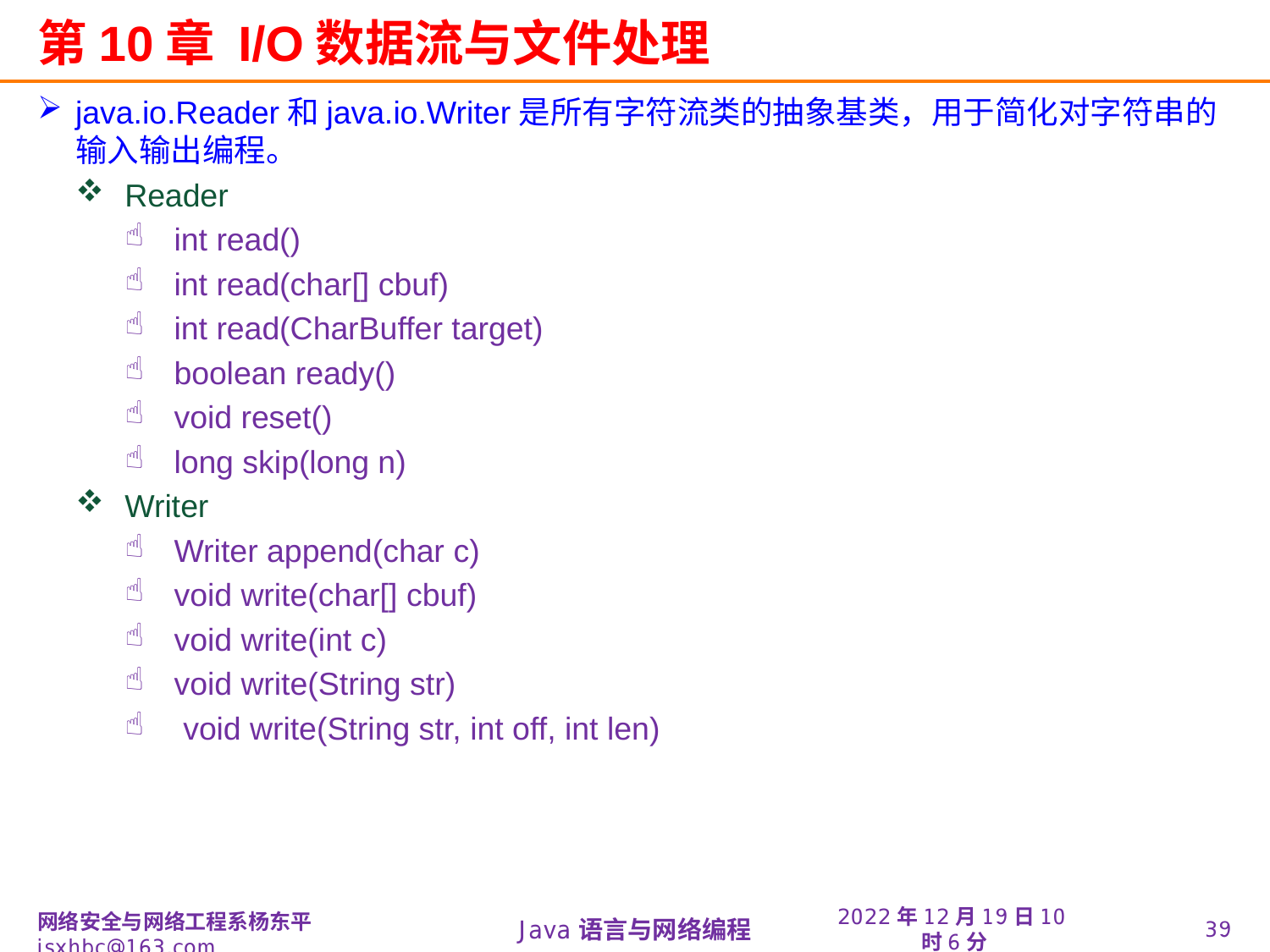

# 第10章 I/O数据流与文件处理
java.io.Reader和java.io.Writer是所有字符流类的抽象基类，用于简化对字符串的输入输出编程。
Reader
int read()
int read(char[] cbuf)
int read(CharBuffer target)
boolean ready()
void reset()
long skip(long n)
Writer
Writer append(char c)
void write(char[] cbuf)
void write(int c)
void write(String str)
 void write(String str, int off, int len)